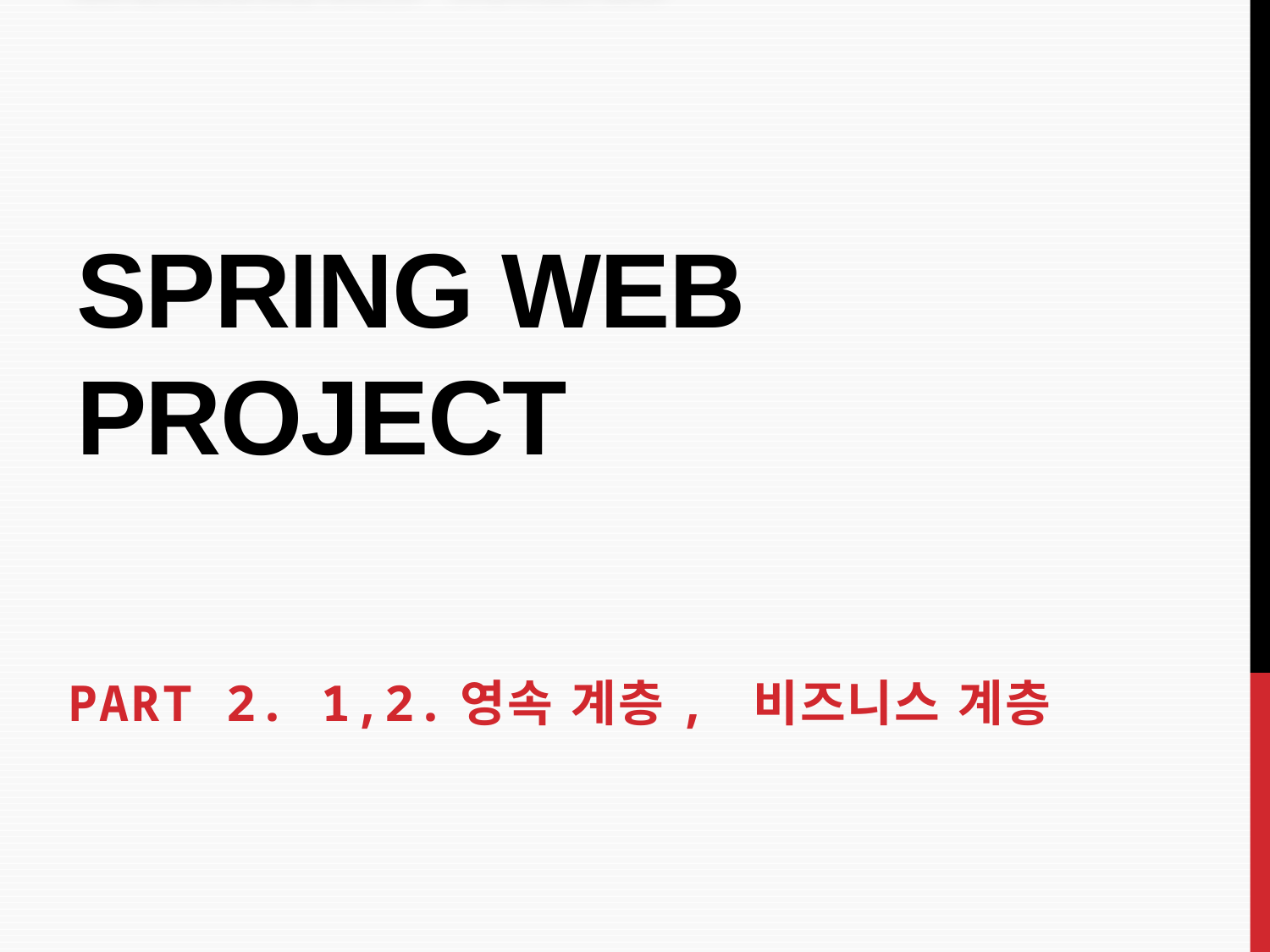

# Spring Web Project
PART 2. 1,2.영속 계층, 비즈니스 계층